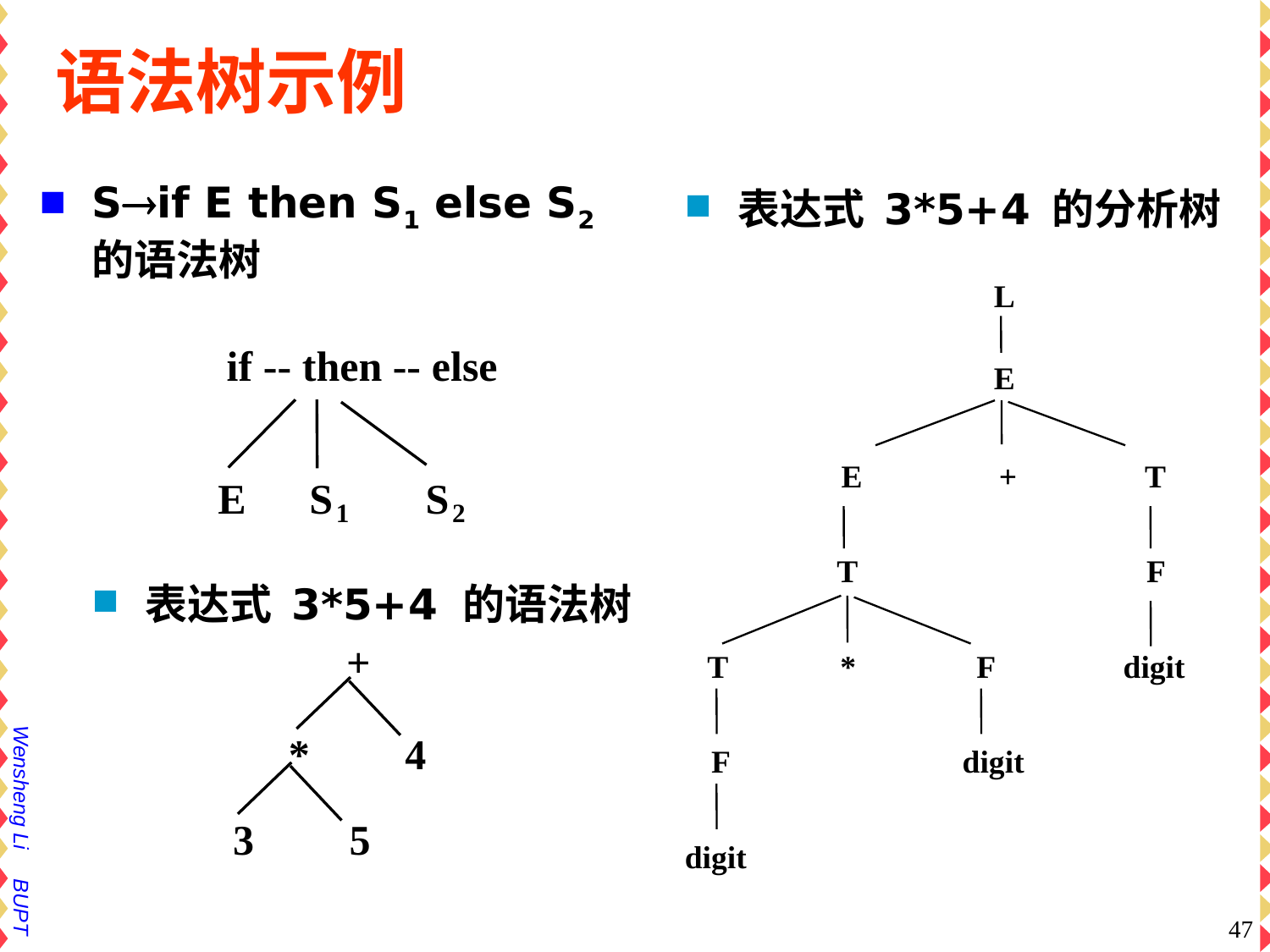

# 语法树示例
S→if E then S1 else S2 的语法树
表达式 3*5+4 的分析树
L

E

E                 +                T

T                                    F

T              *               F                digit

F                             digit

digit
if -- then -- else

E      S
      S
1
2
表达式 3*5+4 的语法树
+

 *         4

   3         5
47